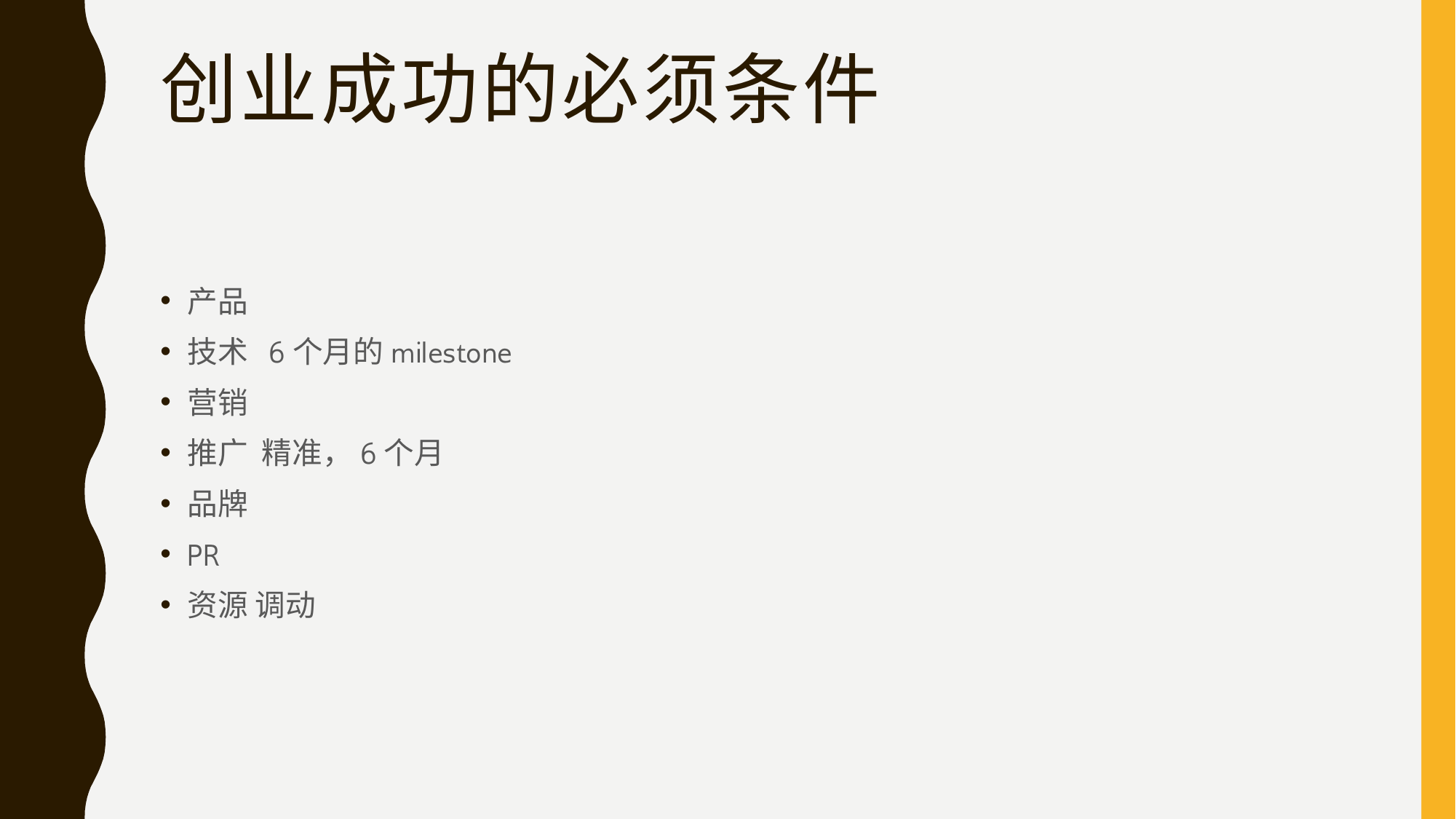

# 创业成功的必须条件
产品
技术  6个月的milestone
营销
推广  精准，6个月
品牌
PR
资源 调动